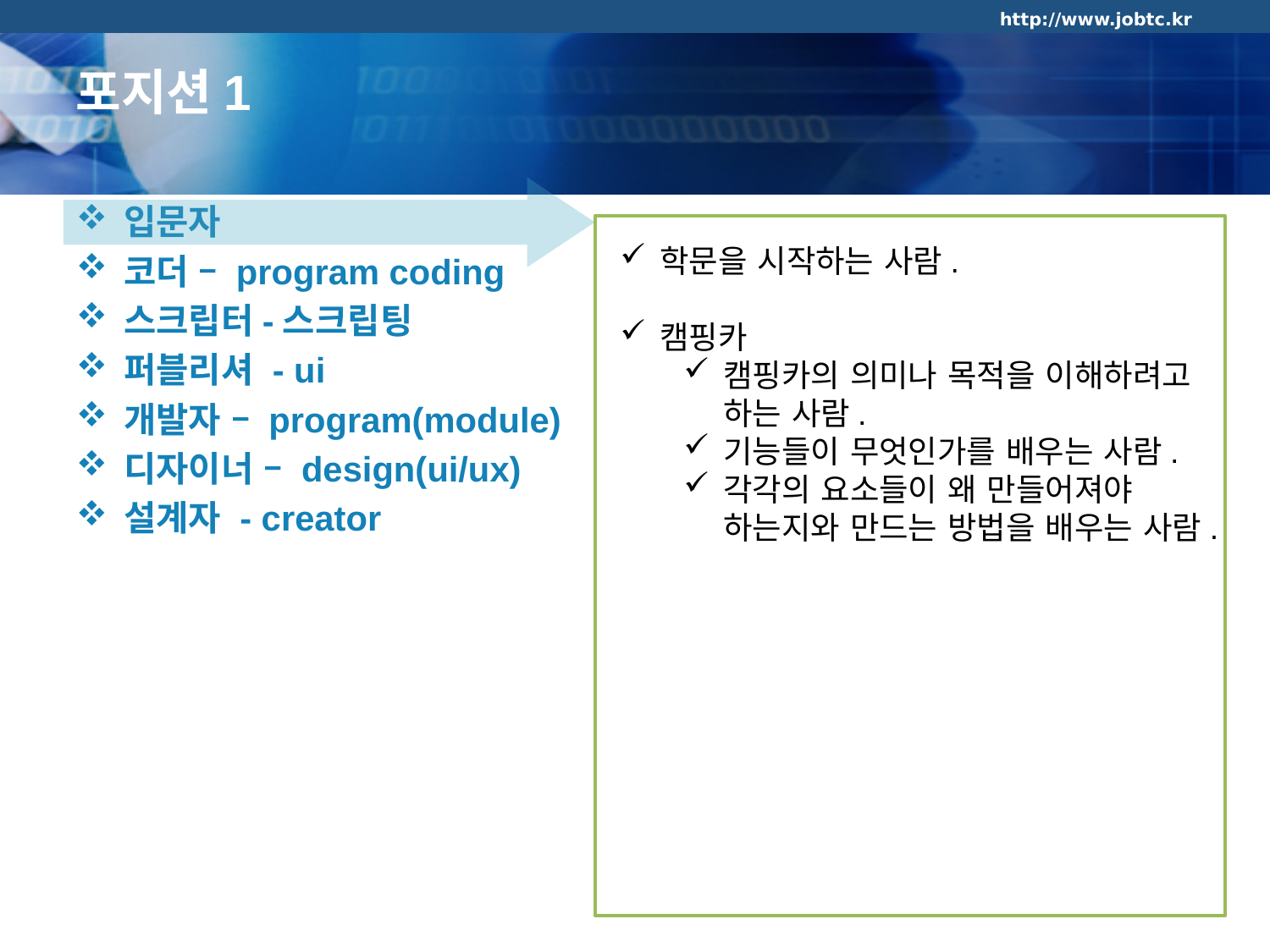

포지션1

입문자
코더 – program coding
스크립터-스크립팅
퍼블리셔 - ui
개발자 – program(module)
디자이너 – design(ui/ux)
설계자 - creator
학문을 시작하는 사람.

캠핑카
캠핑카의 의미나 목적을 이해하려고 하는 사람.
기능들이 무엇인가를 배우는 사람.
각각의 요소들이 왜 만들어져야 하는지와 만드는 방법을 배우는 사람.